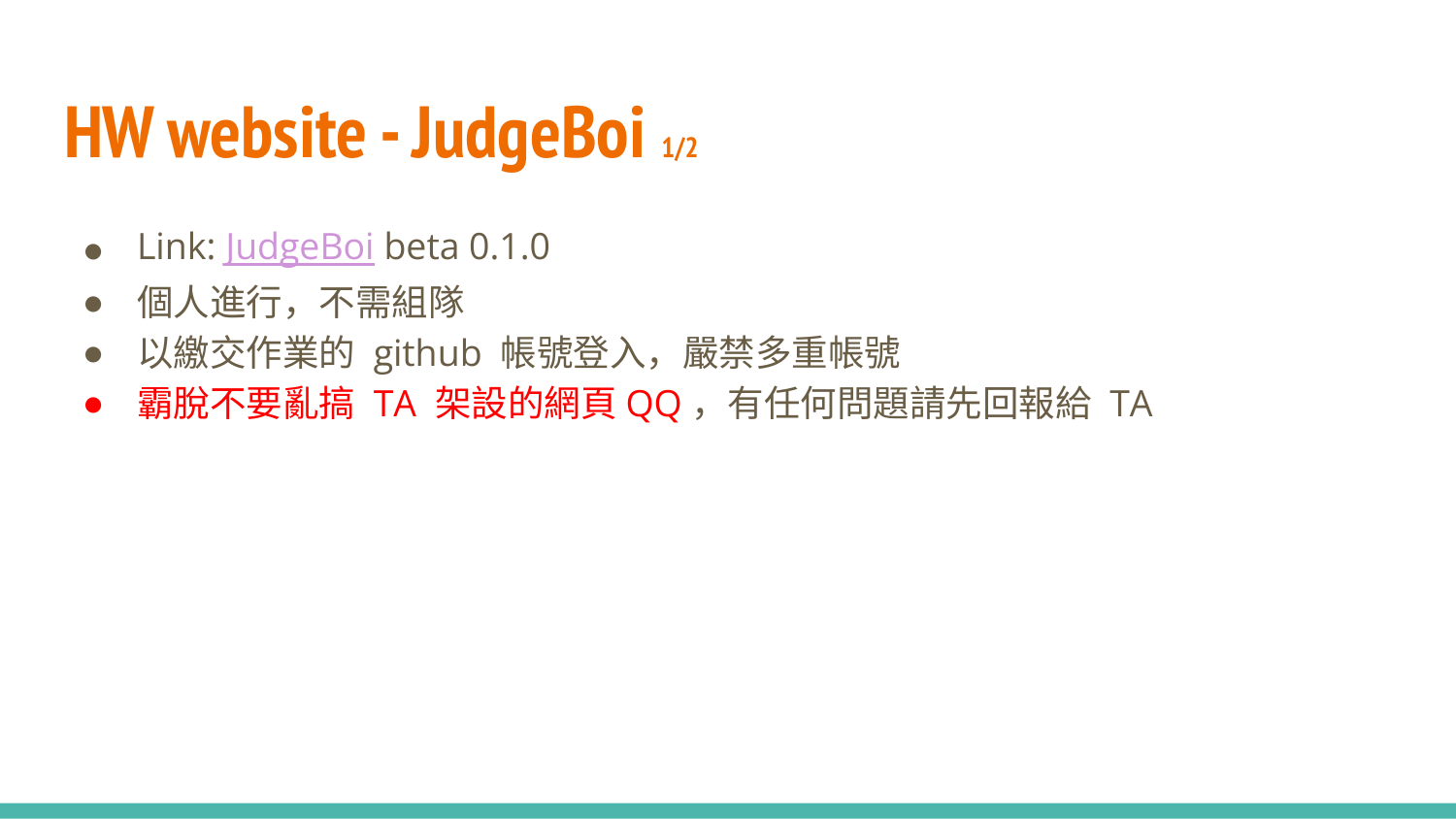

# HW website - JudgeBoi 1/2
Link: JudgeBoi beta 0.1.0 (暫時未上線，如有連結者請先不要上傳任何東西)
個人進行，不需組隊
以繳交作業的 github 帳號登入，嚴禁多重帳號
霸脫不要亂搞 TA 架設的網頁QQ，有任何問題請先回報給 TA